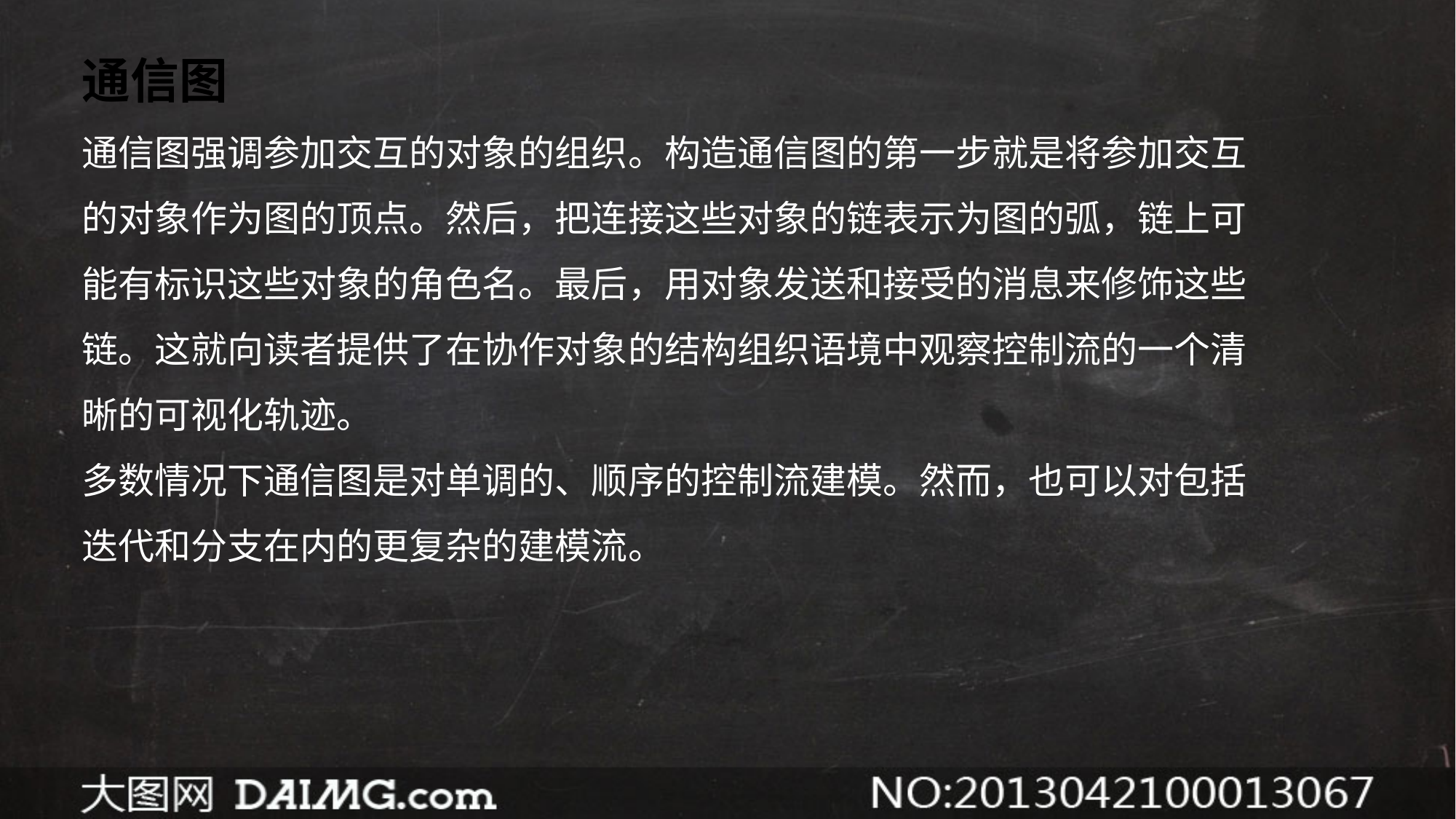

通信图
通信图强调参加交互的对象的组织。构造通信图的第一步就是将参加交互的对象作为图的顶点。然后，把连接这些对象的链表示为图的弧，链上可能有标识这些对象的角色名。最后，用对象发送和接受的消息来修饰这些链。这就向读者提供了在协作对象的结构组织语境中观察控制流的一个清晰的可视化轨迹。
多数情况下通信图是对单调的、顺序的控制流建模。然而，也可以对包括迭代和分支在内的更复杂的建模流。